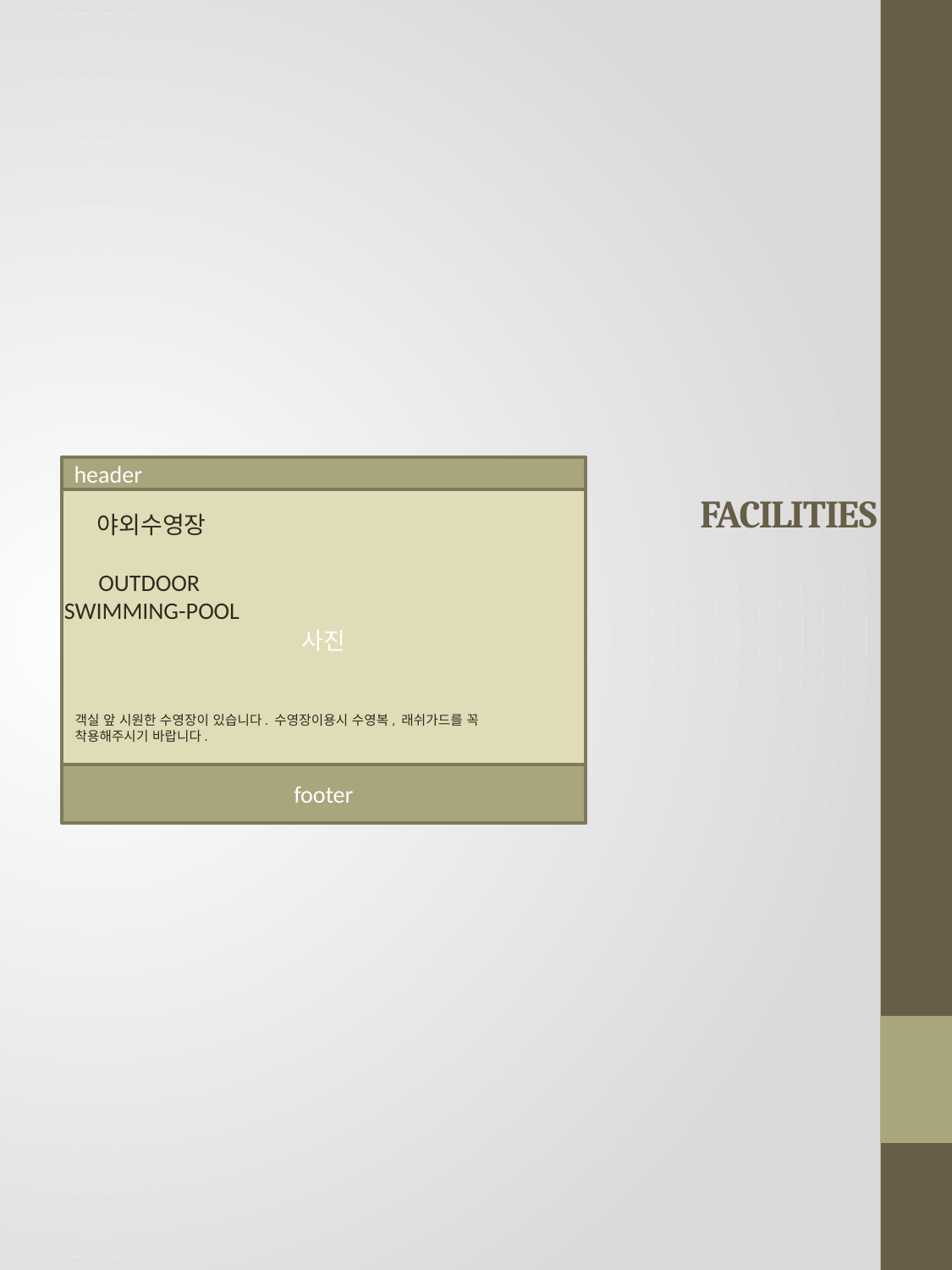

# FACILITIES
header
footer
사진
야외수영장

OUTDOOR
SWIMMING-POOL

칼봉산정경

FULL SCENE OF KALBONG MT
옥상정원

ROOF GARDEN

객실 앞 시원한 수영장이 있습니다. 수영장이용시 수영복, 래쉬가드를 꼭 착용해주시기 바랍니다.